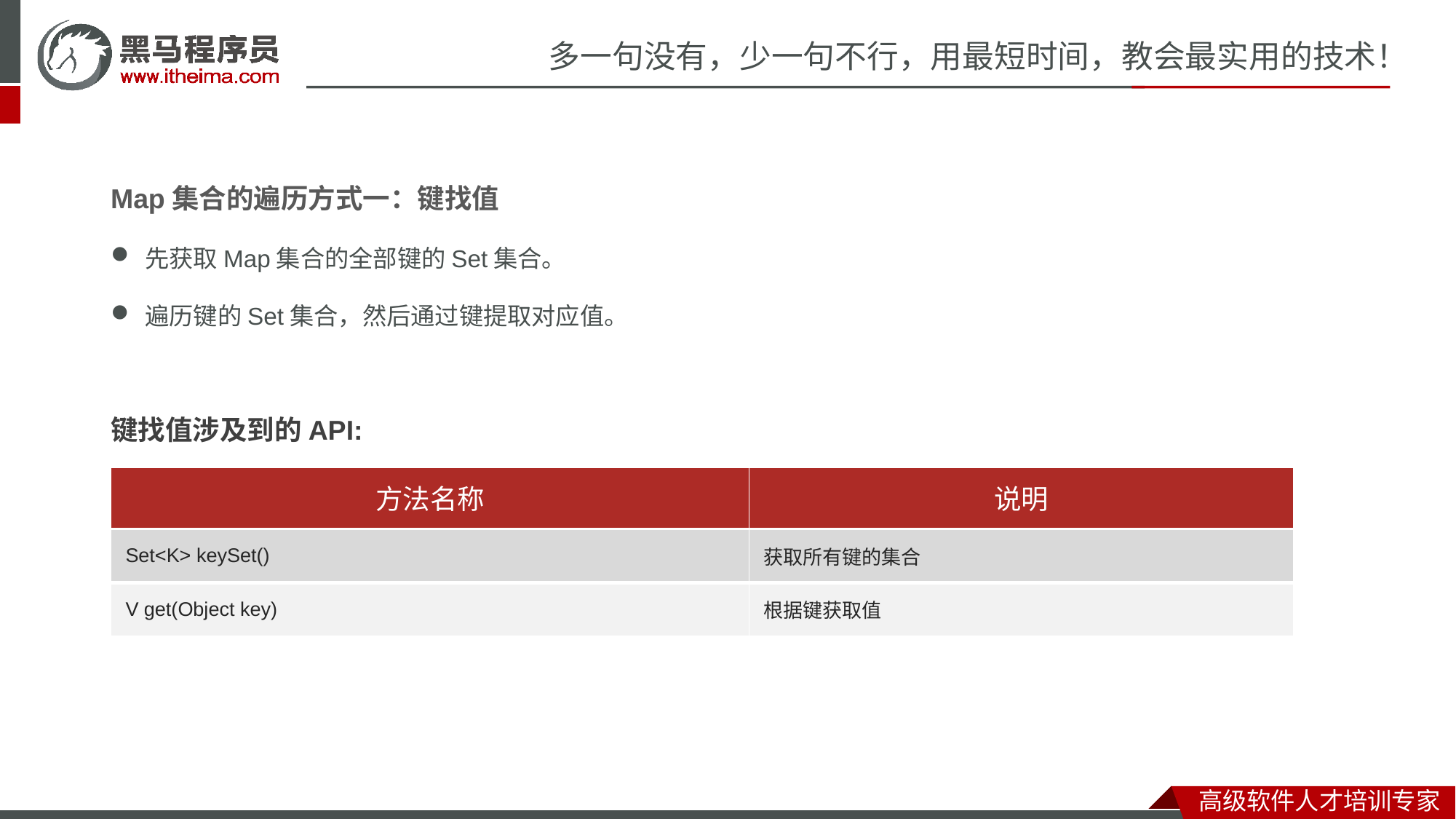

Map集合的遍历方式一：键找值
先获取Map集合的全部键的Set集合。
遍历键的Set集合，然后通过键提取对应值。
键找值涉及到的API:
| 方法名称 | 说明 |
| --- | --- |
| Set<K> keySet() | 获取所有键的集合 |
| --- | --- |
| V get(Object key) | 根据键获取值 |
| --- | --- |